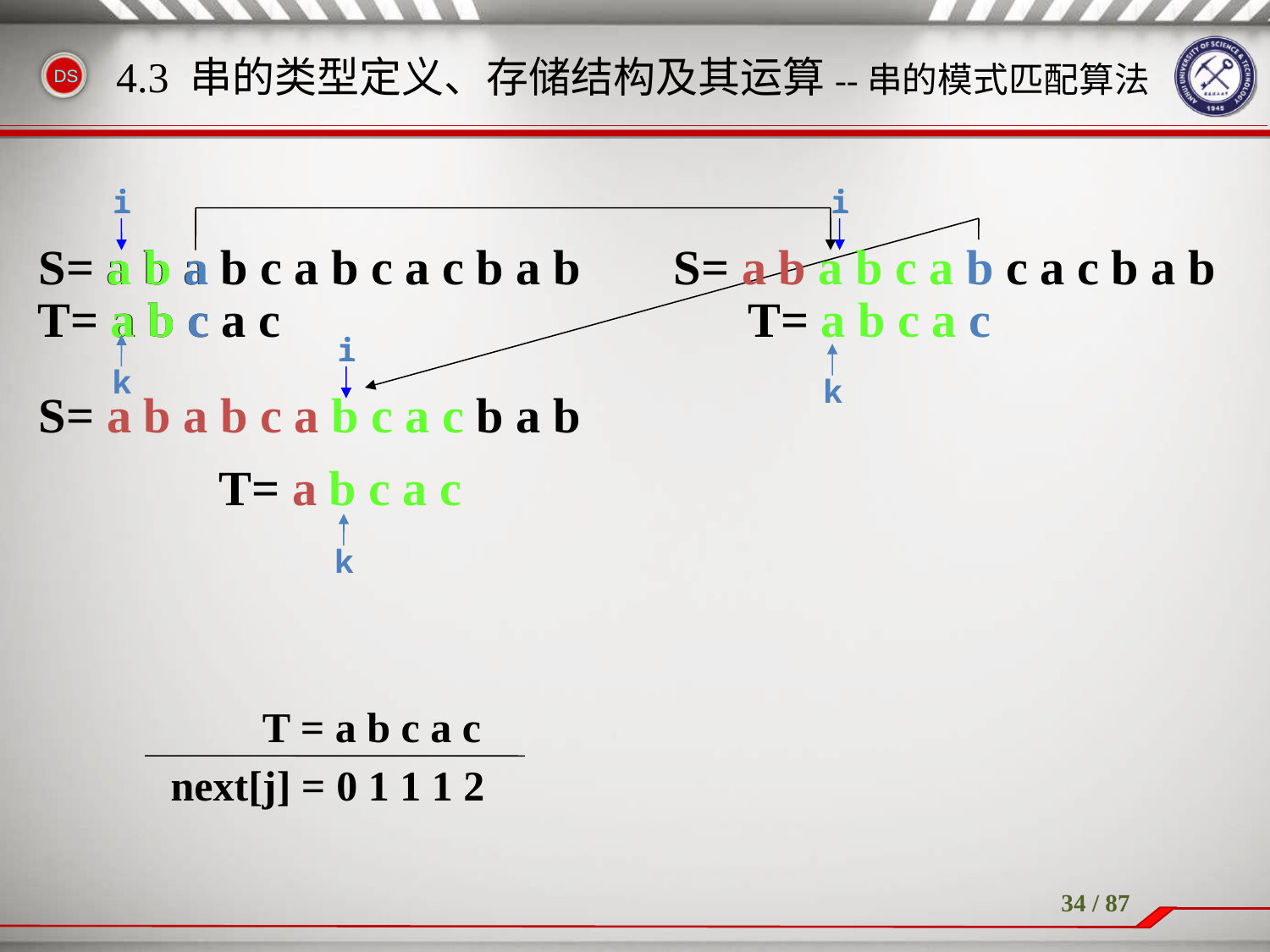

# 4.3 串的类型定义、存储结构及其运算--串的模式匹配算法
i

i

S= a b a b c a b c a c b a b
 a b a
S= a b a b c a b c a c b a b
T= a b c a c
a b c
T= a b c a c
i

k

k
S= a b a b c a b c a c b a b
T= a b c a c

k
T = a b c a c
next[j] = 0 1 1 1 2